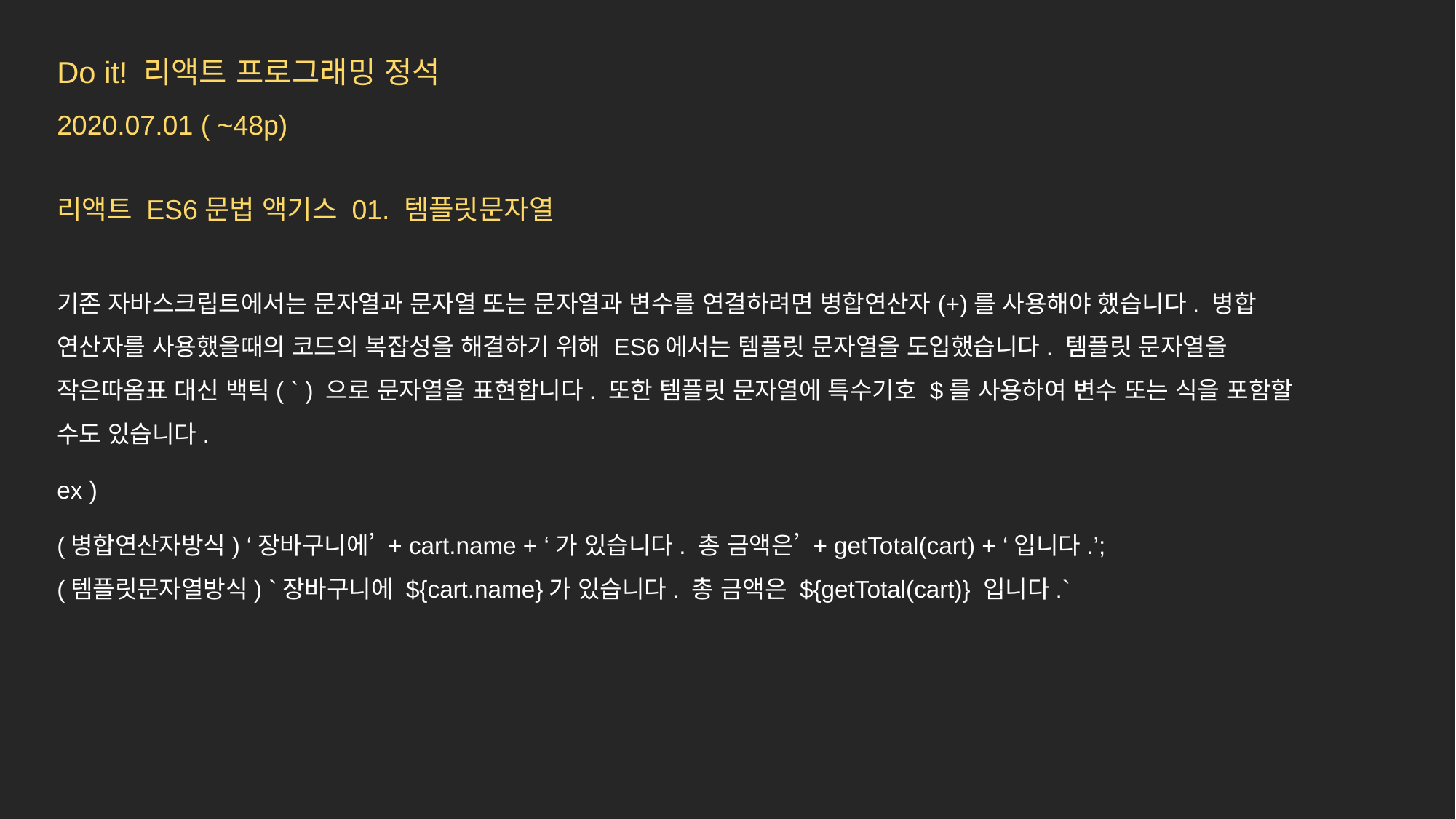

Do it! 리액트 프로그래밍 정석

2020.07.01 ( ~48p)
리액트 ES6문법 액기스 01. 템플릿문자열

기존 자바스크립트에서는 문자열과 문자열 또는 문자열과 변수를 연결하려면 병합연산자(+)를 사용해야 했습니다. 병합 연산자를 사용했을때의 코드의 복잡성을 해결하기 위해 ES6에서는 템플릿 문자열을 도입했습니다. 템플릿 문자열을 작은따옴표 대신 백틱( ` ) 으로 문자열을 표현합니다. 또한 템플릿 문자열에 특수기호 $를 사용하여 변수 또는 식을 포함할 수도 있습니다.
ex )
(병합연산자방식) ‘장바구니에’ + cart.name + ‘가 있습니다. 총 금액은’ + getTotal(cart) + ‘입니다.’;
(템플릿문자열방식) `장바구니에 ${cart.name}가 있습니다. 총 금액은 ${getTotal(cart)} 입니다.`